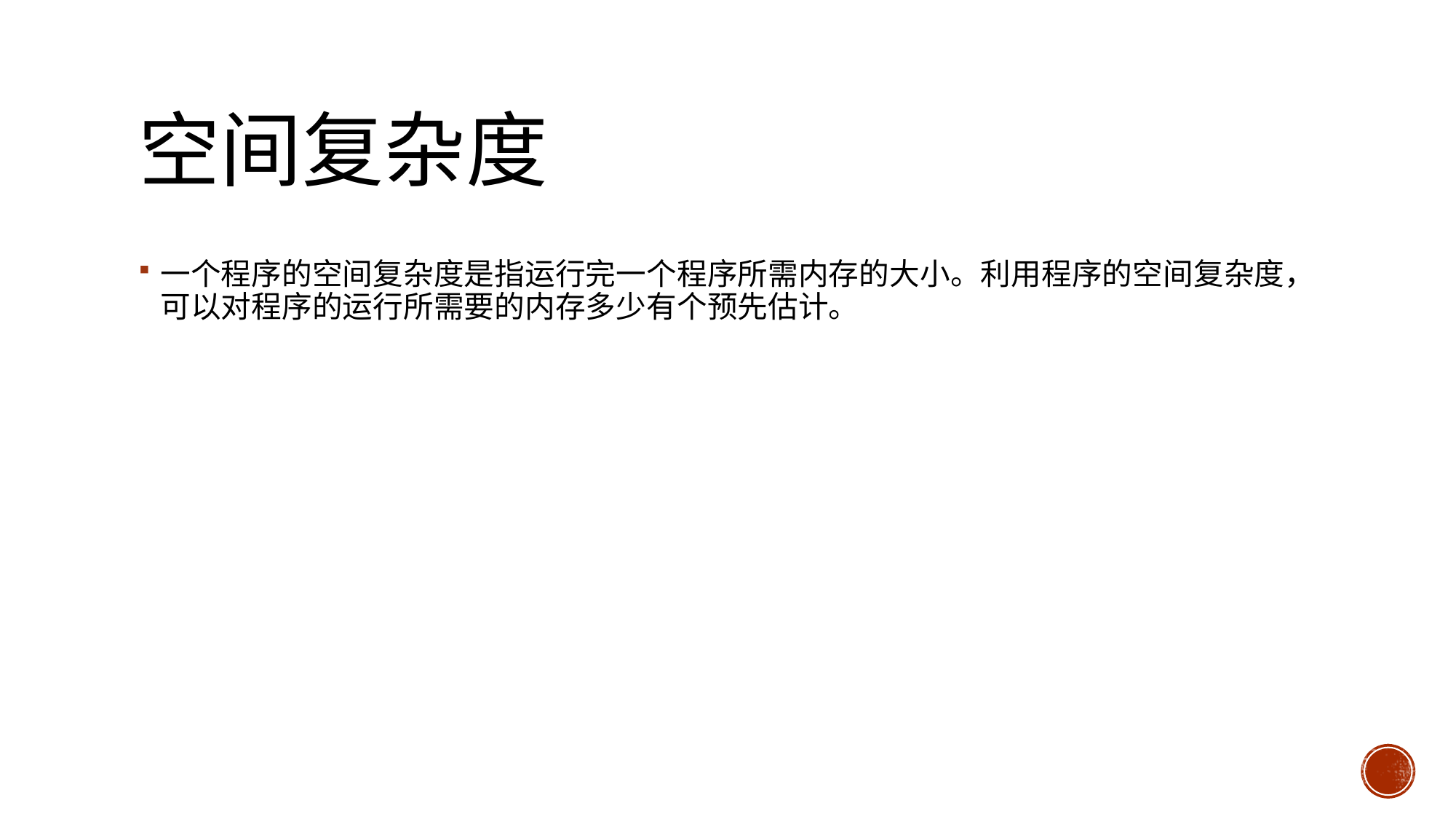

# 空间复杂度
一个程序的空间复杂度是指运行完一个程序所需内存的大小。利用程序的空间复杂度，可以对程序的运行所需要的内存多少有个预先估计。